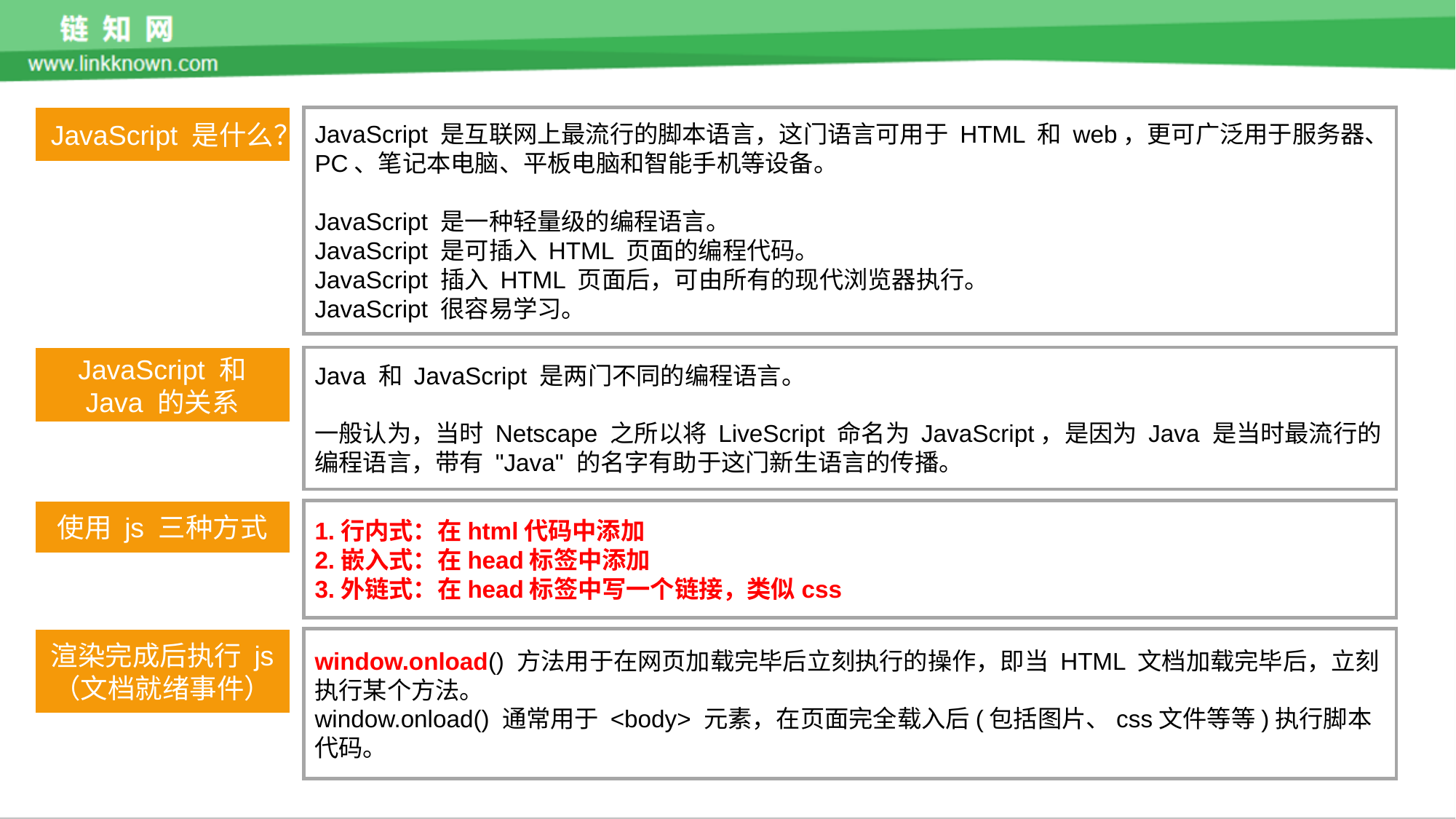

JavaScript 是什么？
JavaScript 是互联网上最流行的脚本语言，这门语言可用于 HTML 和 web，更可广泛用于服务器、PC、笔记本电脑、平板电脑和智能手机等设备。

JavaScript 是一种轻量级的编程语言。
JavaScript 是可插入 HTML 页面的编程代码。
JavaScript 插入 HTML 页面后，可由所有的现代浏览器执行。
JavaScript 很容易学习。
JavaScript 和 Java 的关系
Java 和 JavaScript 是两门不同的编程语言。

一般认为，当时 Netscape 之所以将 LiveScript 命名为 JavaScript，是因为 Java 是当时最流行的编程语言，带有 "Java" 的名字有助于这门新生语言的传播。
使用 js 三种方式
1.行内式：在html代码中添加
2.嵌入式：在head标签中添加
3.外链式：在head标签中写一个链接，类似css
渲染完成后执行 js
（文档就绪事件）
window.onload() 方法用于在网页加载完毕后立刻执行的操作，即当 HTML 文档加载完毕后，立刻执行某个方法。
window.onload() 通常用于 <body> 元素，在页面完全载入后(包括图片、css文件等等)执行脚本代码。